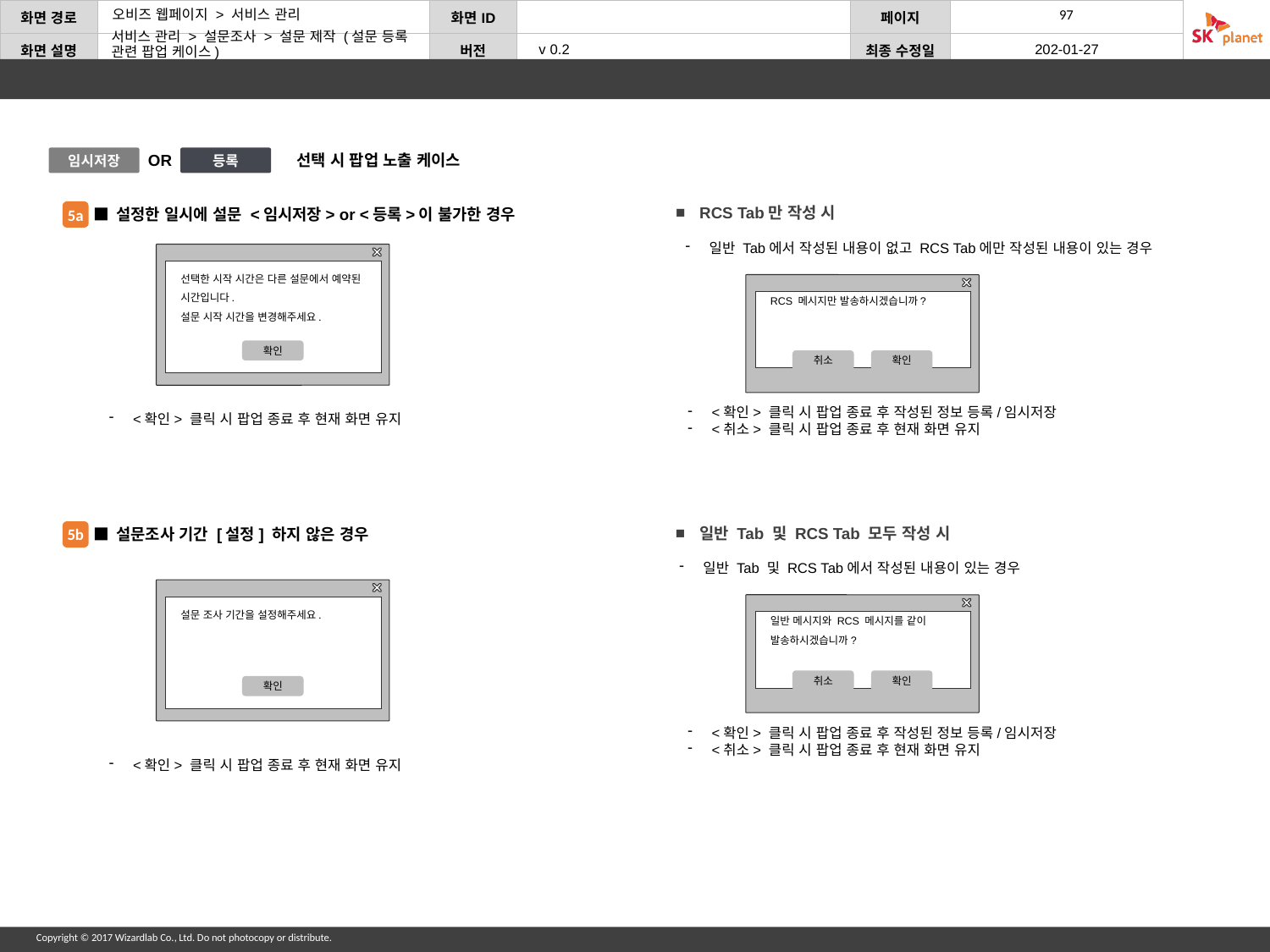

서비스 관리 > 설문조사 > 설문 제작 (설문 등록 관련 팝업 케이스)
OR
선택 시 팝업 노출 케이스
임시저장
등록
■ 설정한 일시에 설문 <임시저장> or <등록>이 불가한 경우

선택한 시작 시간은 다른 설문에서 예약된 시간입니다.
설문 시작 시간을 변경해주세요.
확인
<확인> 클릭 시 팝업 종료 후 현재 화면 유지
RCS Tab만 작성 시
일반 Tab에서 작성된 내용이 없고 RCS Tab에만 작성된 내용이 있는 경우

RCS 메시지만 발송하시겠습니까?

취소
확인
<확인> 클릭 시 팝업 종료 후 작성된 정보 등록/임시저장
<취소> 클릭 시 팝업 종료 후 현재 화면 유지
5a
■ 설문조사 기간 [설정] 하지 않은 경우

설문 조사 기간을 설정해주세요.

확인
<확인> 클릭 시 팝업 종료 후 현재 화면 유지
일반 Tab 및 RCS Tab 모두 작성 시
일반 Tab 및 RCS Tab에서 작성된 내용이 있는 경우

일반 메시지와 RCS 메시지를 같이 발송하시겠습니까?
취소
확인
<확인> 클릭 시 팝업 종료 후 작성된 정보 등록/임시저장
<취소> 클릭 시 팝업 종료 후 현재 화면 유지
5b